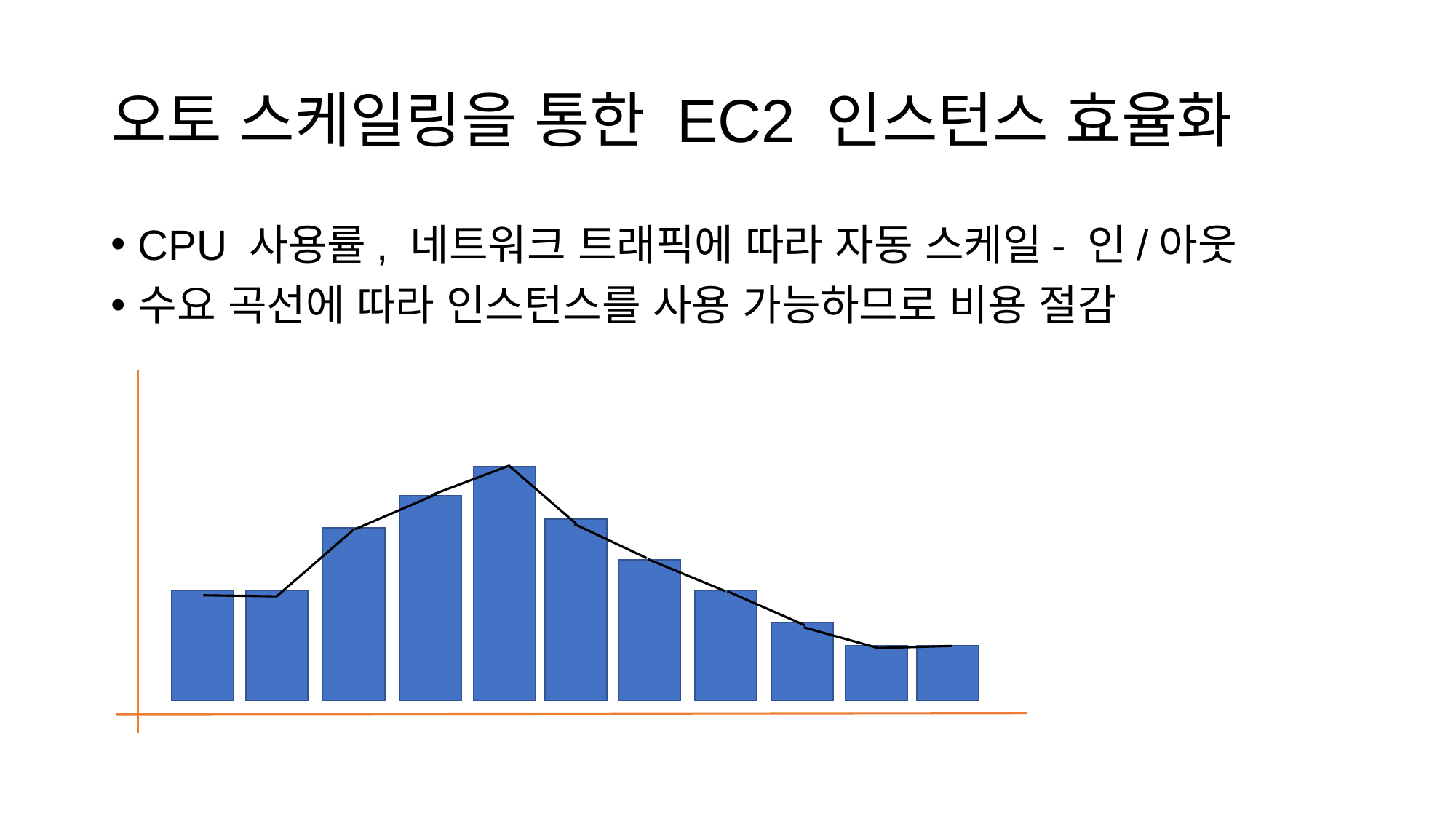

# 오토 스케일링을 통한 EC2 인스턴스 효율화
CPU 사용률, 네트워크 트래픽에 따라 자동 스케일- 인/아웃
수요 곡선에 따라 인스턴스를 사용 가능하므로 비용 절감